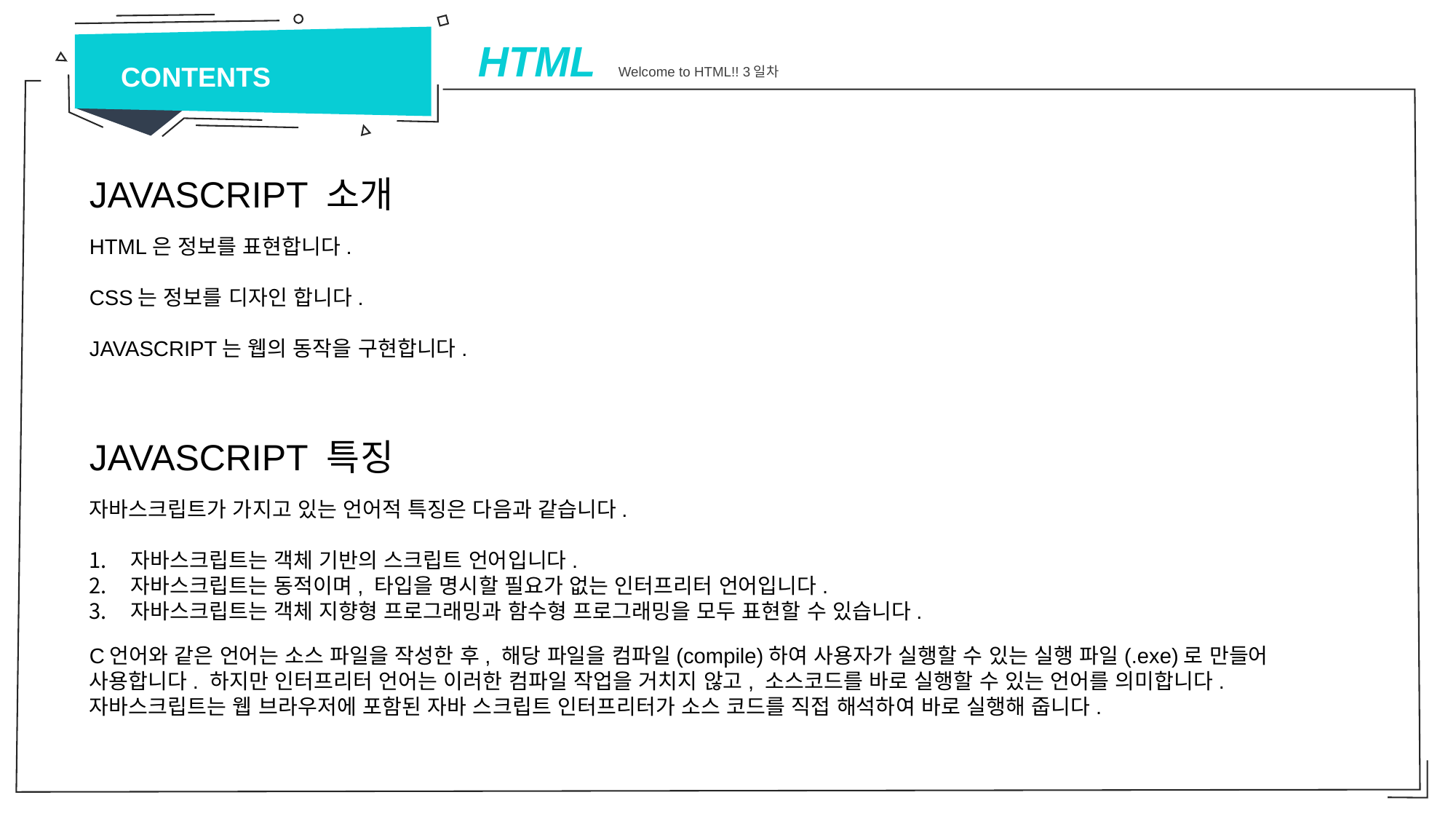

HTML  Welcome to HTML!! 3일차

CONTENTS

JAVASCRIPT 소개
HTML은 정보를 표현합니다.

CSS는 정보를 디자인 합니다.

JAVASCRIPT는 웹의 동작을 구현합니다.
JAVASCRIPT 특징
자바스크립트가 가지고 있는 언어적 특징은 다음과 같습니다.

자바스크립트는 객체 기반의 스크립트 언어입니다.
자바스크립트는 동적이며, 타입을 명시할 필요가 없는 인터프리터 언어입니다.
자바스크립트는 객체 지향형 프로그래밍과 함수형 프로그래밍을 모두 표현할 수 있습니다.
C언어와 같은 언어는 소스 파일을 작성한 후, 해당 파일을 컴파일(compile)하여 사용자가 실행할 수 있는 실행 파일(.exe)로 만들어 사용합니다. 하지만 인터프리터 언어는 이러한 컴파일 작업을 거치지 않고, 소스코드를 바로 실행할 수 있는 언어를 의미합니다.
자바스크립트는 웹 브라우저에 포함된 자바 스크립트 인터프리터가 소스 코드를 직접 해석하여 바로 실행해 줍니다.